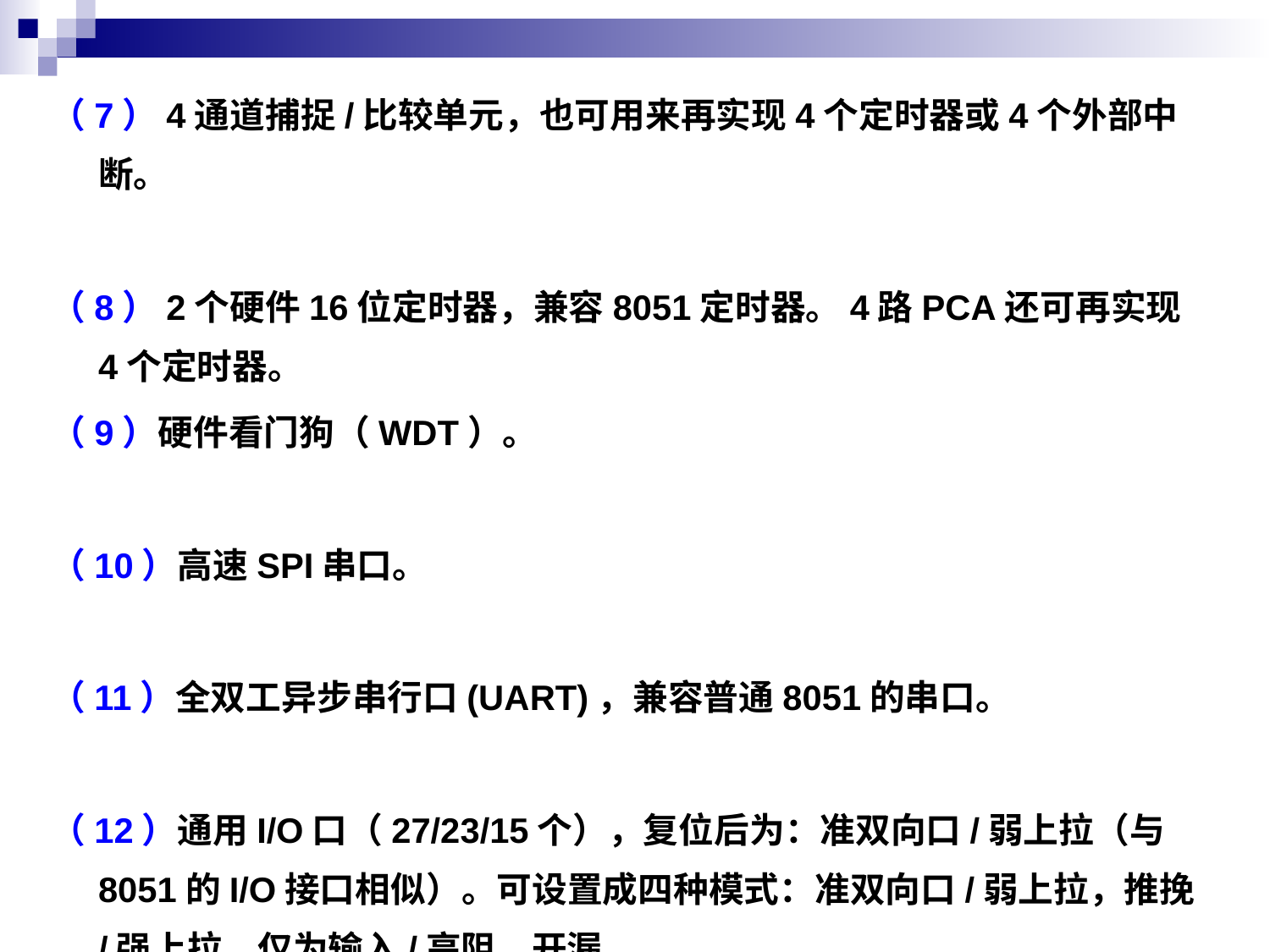

（7）4通道捕捉/比较单元，也可用来再实现4个定时器或4个外部中断。

（8）2个硬件16位定时器，兼容8051定时器。4路PCA还可再实现4个定时器。
（9）硬件看门狗（WDT）。

（10）高速SPI串口。

（11）全双工异步串行口(UART)，兼容普通8051的串口。

（12）通用I/O口（27/23/15个），复位后为：准双向口/弱上拉（与8051的I/O接口相似）。可设置成四种模式：准双向口/弱上拉，推挽/强上拉，仅为输入/高阻，开漏，